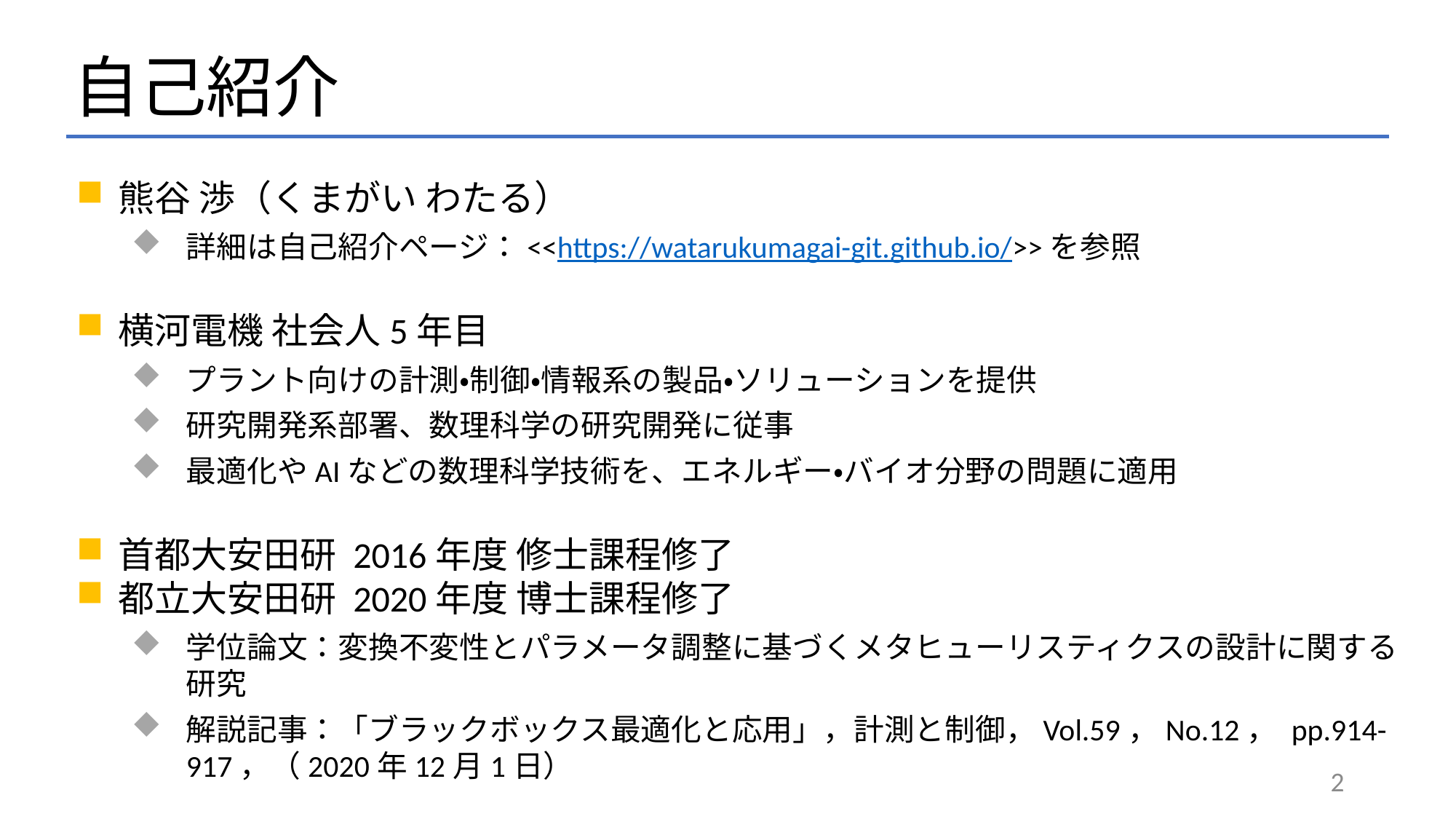

# 自己紹介
熊谷 渉（くまがい わたる）
詳細は自己紹介ページ：<<https://watarukumagai-git.github.io/>>を参照

横河電機 社会人5年目
プラント向けの計測・制御・情報系の製品・ソリューションを提供
研究開発系部署、数理科学の研究開発に従事
最適化やAIなどの数理科学技術を、エネルギー・バイオ分野の問題に適用

首都大安田研 2016年度 修士課程修了
都立大安田研 2020年度 博士課程修了
学位論文：変換不変性とパラメータ調整に基づくメタヒューリスティクスの設計に関する研究
解説記事：「ブラックボックス最適化と応用」，計測と制御，Vol.59，No.12， pp.914-917，（2020年12月1日）
2